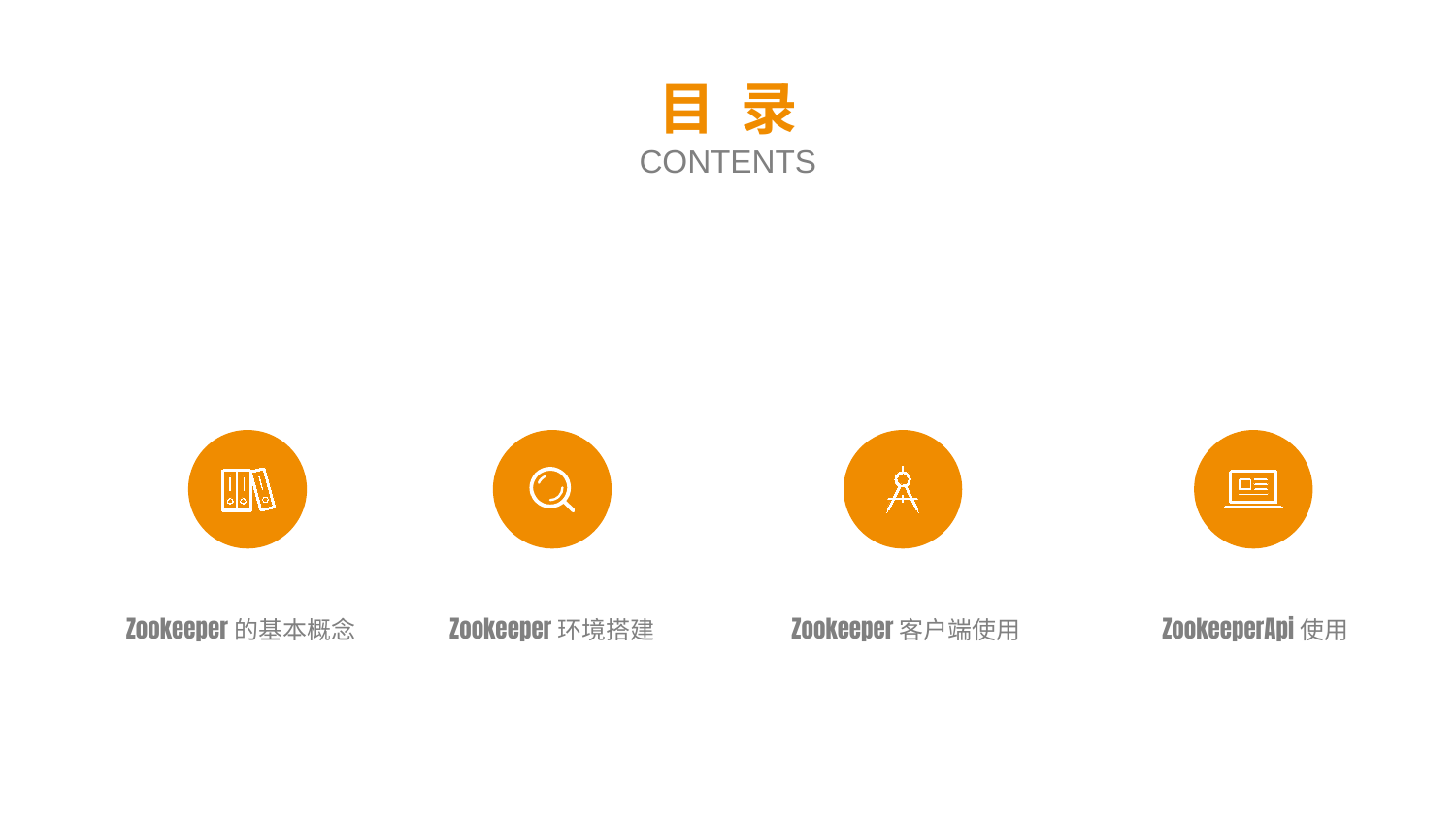

目  录
CONTENTS

Zookeeper的基本概念
Zookeeper环境搭建
Zookeeper客户端使用
ZookeeperApi使用